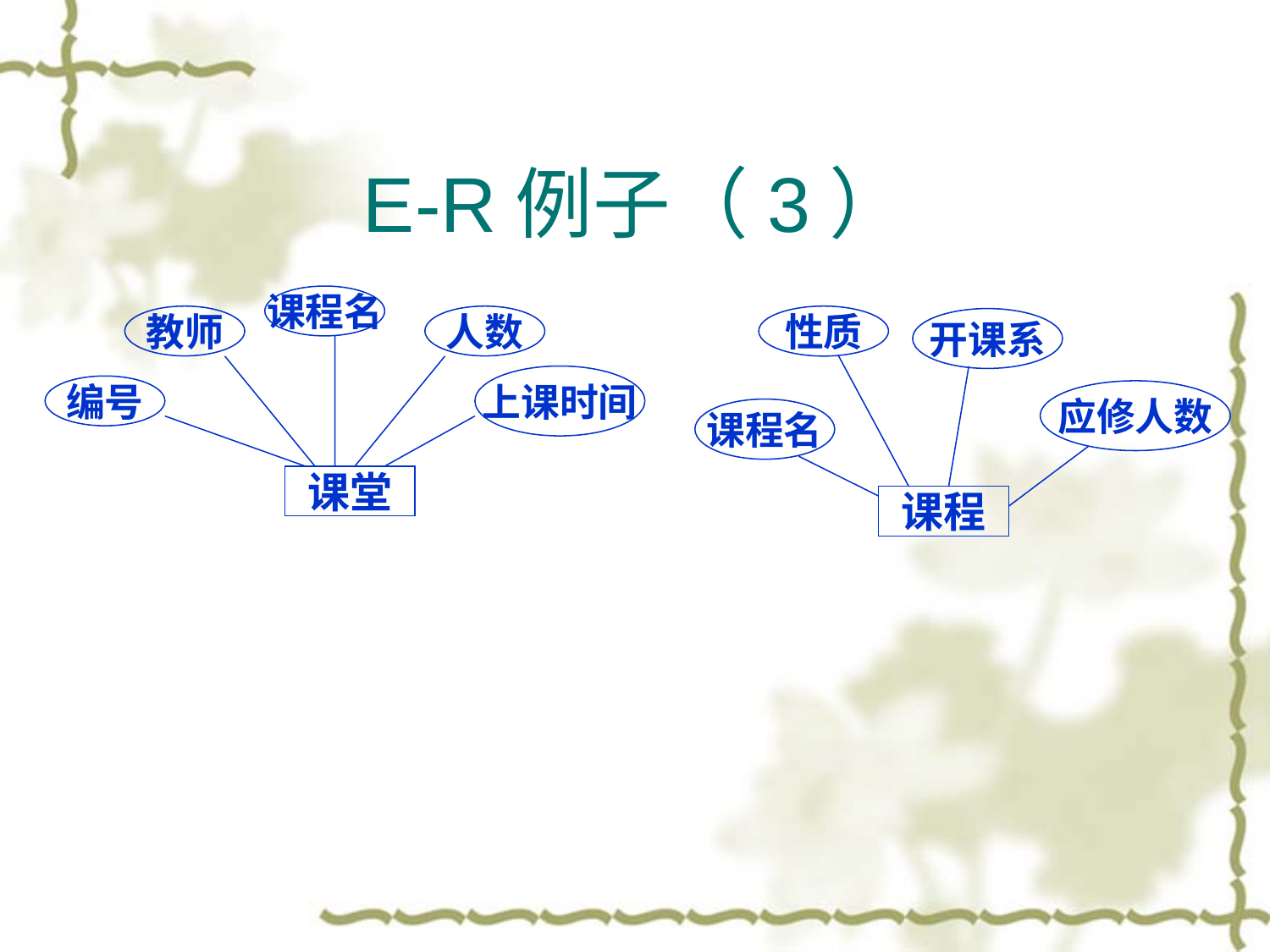

E-R例子（3）
课程名
教师
人数

上课时间
编号

课堂
性质
开课系

应修人数
课程名

课程